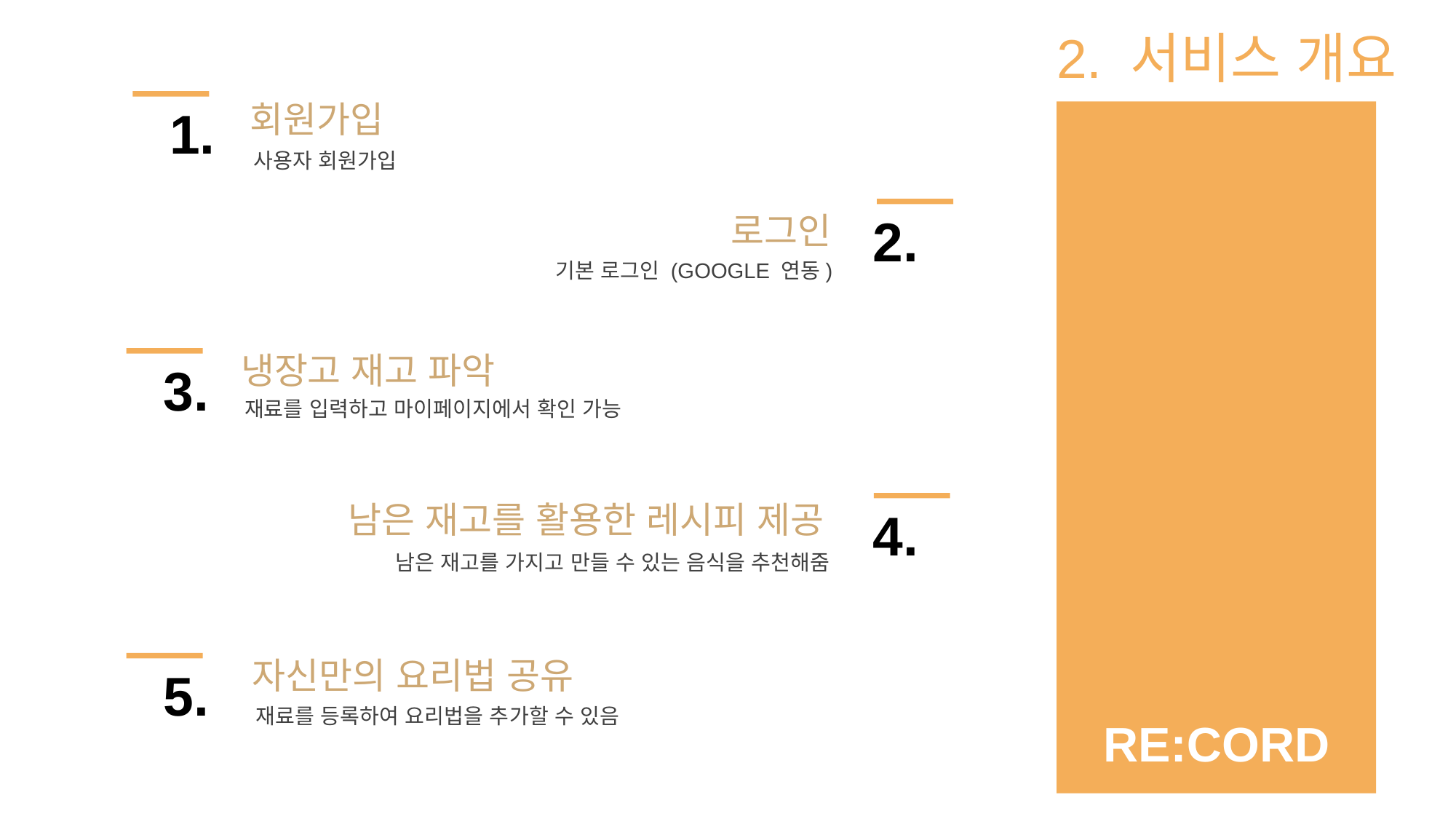

2. 서비스 개요

1.
회원가입
사용자 회원가입

2.
로그인
기본 로그인 (GOOGLE 연동)
냉장고 재고 파악
재료를 입력하고 마이페이지에서 확인 가능

3.
남은 재고를 활용한 레시피 제공
남은 재고를 가지고 만들 수 있는 음식을 추천해줌

4.
자신만의 요리법 공유
재료를 등록하여 요리법을 추가할 수 있음

5.
RE:CORD